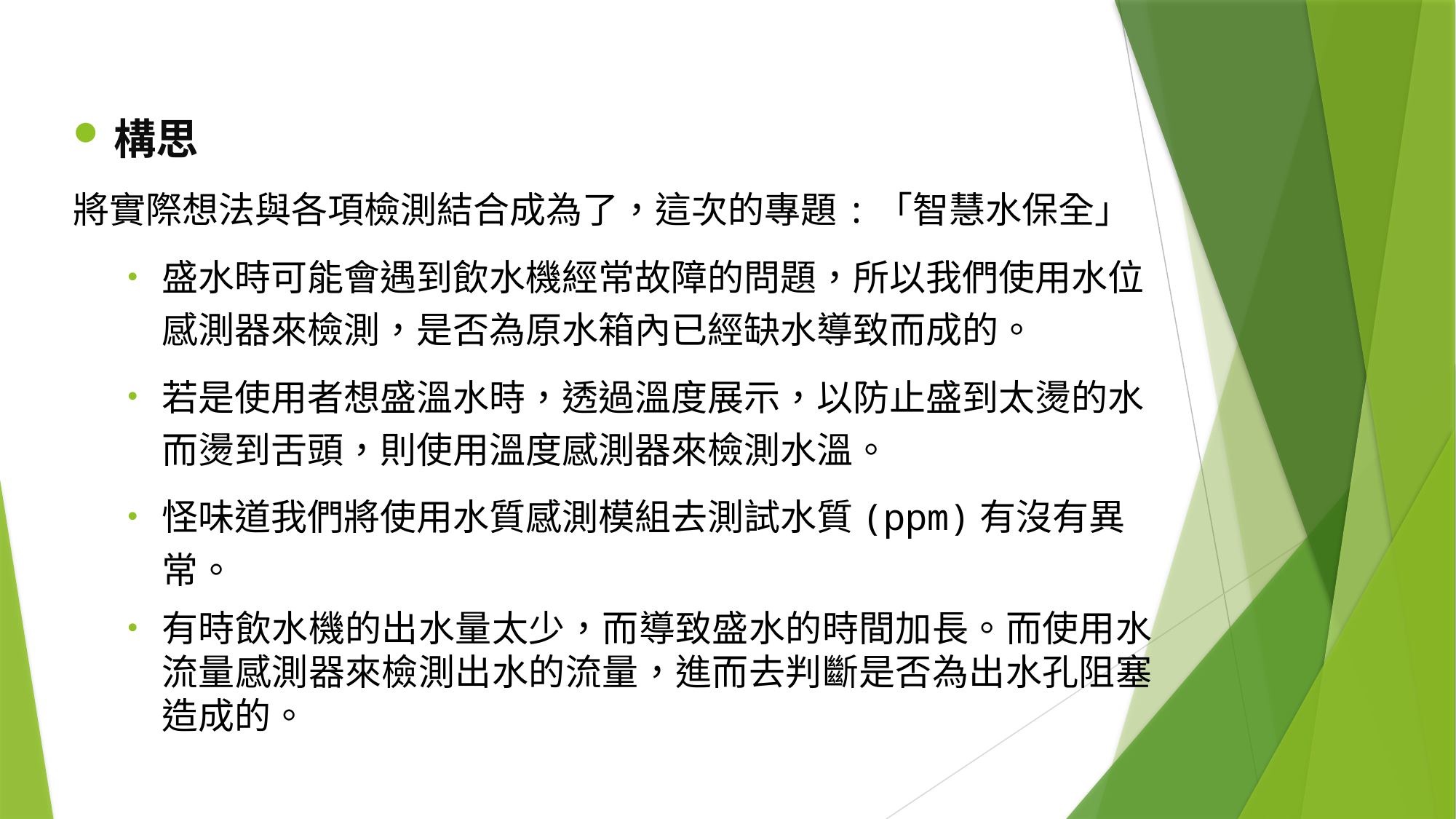

構思
將實際想法與各項檢測結合成為了，這次的專題:「智慧水保全」
盛水時可能會遇到飲水機經常故障的問題，所以我們使用水位感測器來檢測，是否為原水箱內已經缺水導致而成的。
若是使用者想盛溫水時，透過溫度展示，以防止盛到太燙的水而燙到舌頭，則使用溫度感測器來檢測水溫。
怪味道我們將使用水質感測模組去測試水質(ppm)有沒有異常。
有時飲水機的出水量太少，而導致盛水的時間加長。而使用水流量感測器來檢測出水的流量，進而去判斷是否為出水孔阻塞造成的。